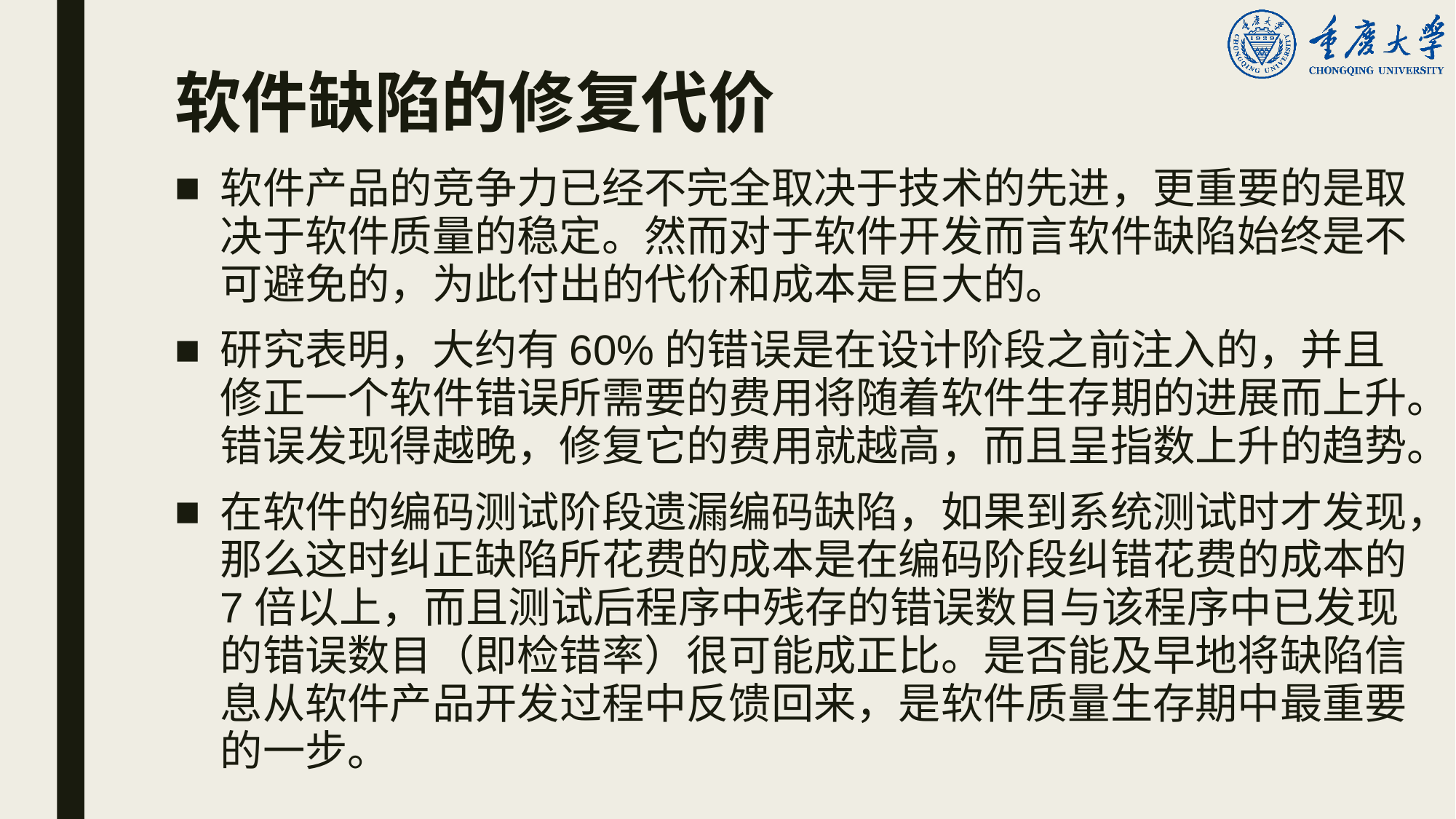

# 软件缺陷的修复代价
软件产品的竞争力已经不完全取决于技术的先进，更重要的是取决于软件质量的稳定。然而对于软件开发而言软件缺陷始终是不可避免的，为此付出的代价和成本是巨大的。
研究表明，大约有60%的错误是在设计阶段之前注入的，并且修正一个软件错误所需要的费用将随着软件生存期的进展而上升。错误发现得越晚，修复它的费用就越高，而且呈指数上升的趋势。
在软件的编码测试阶段遗漏编码缺陷，如果到系统测试时才发现，那么这时纠正缺陷所花费的成本是在编码阶段纠错花费的成本的7倍以上，而且测试后程序中残存的错误数目与该程序中已发现的错误数目（即检错率）很可能成正比。是否能及早地将缺陷信息从软件产品开发过程中反馈回来，是软件质量生存期中最重要的一步。